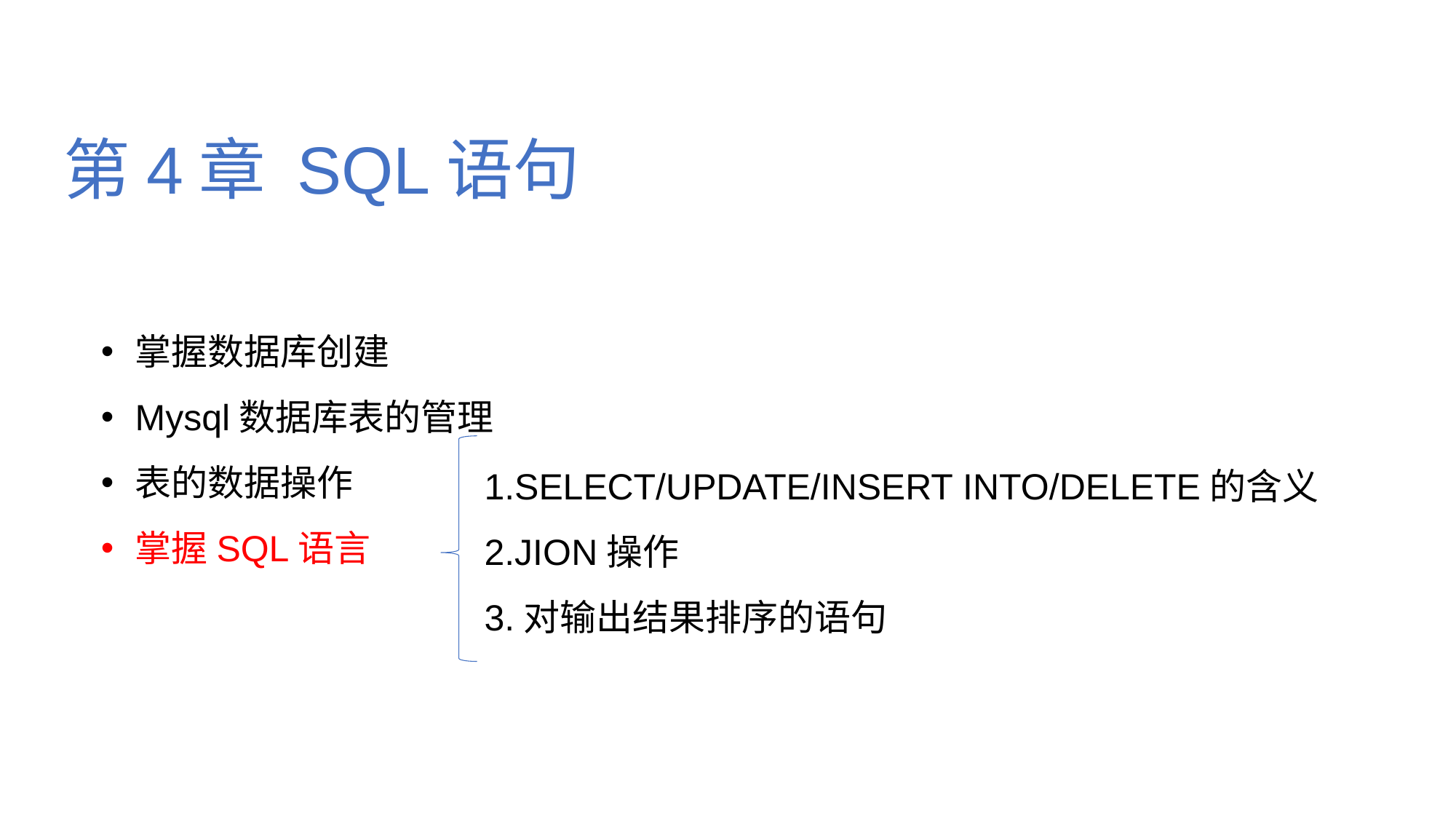

第4章 SQL语句
掌握数据库创建
Mysql数据库表的管理
表的数据操作
掌握SQL语言

1.SELECT/UPDATE/INSERT INTO/DELETE的含义
2.JION操作
3.对输出结果排序的语句